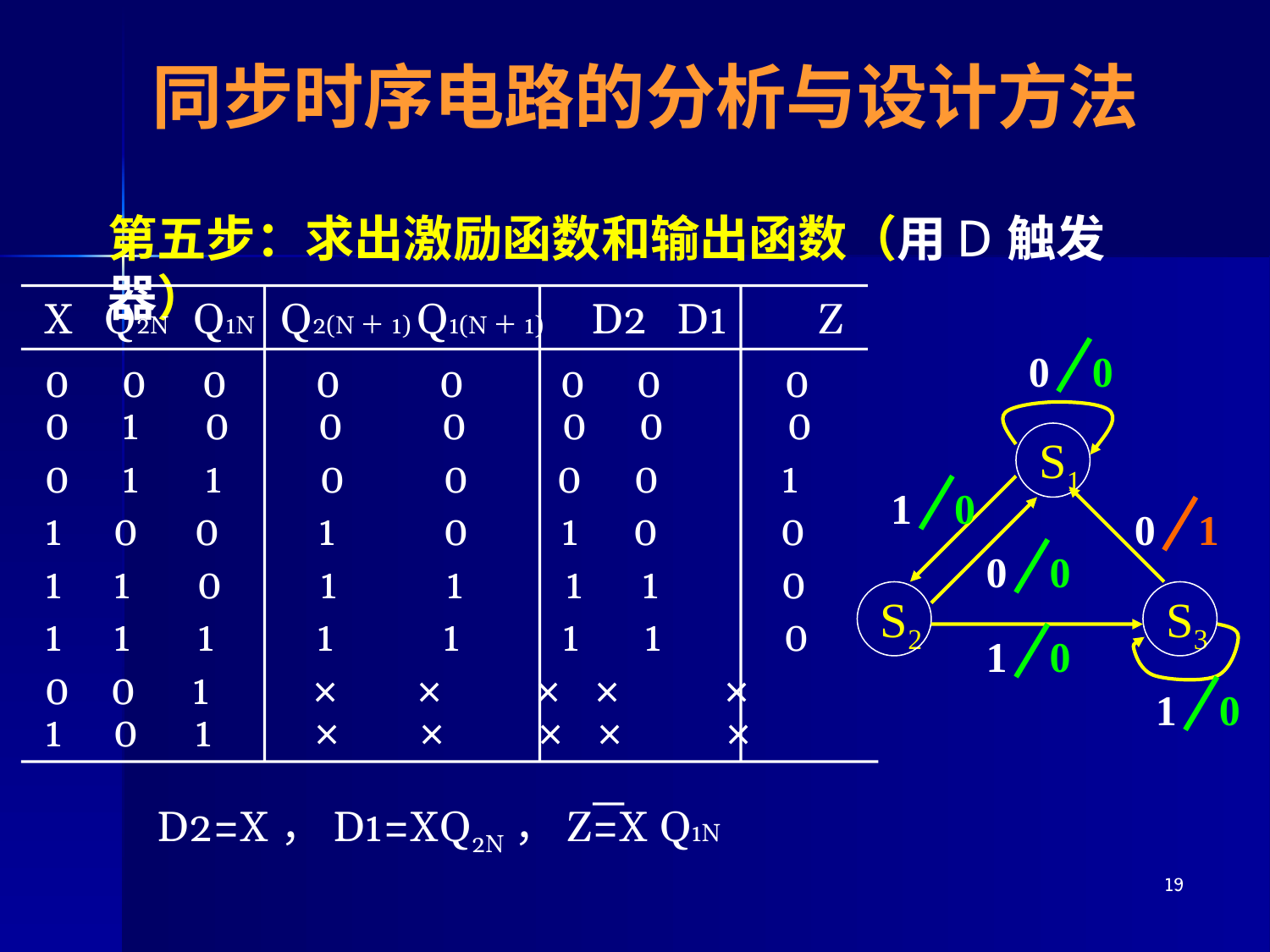

# 同步时序电路的分析与设计方法
第五步：求出激励函数和输出函数（用D触发器）

X   Q2N   Q1N   Q2(N＋1) Q1(N＋1)        D2   D1         Z

0     0      0         0          0                0     0            0
0     1       0         0          0                0     0            0
0     1       1          0          0         0     0            1
1     0      0          1           0         1         0            0
1     1       0          1           1          1         1            0
1     1       1          1           1          1          1            0
0    0      1          ×        ×         ×    ×          ×
1     0      1          ×        ×         ×    ×          ×

0

0

S1
1

0

0

1

0

0

S2

S3

1

0

1

0

D2=X，D1=XQ2N，Z=X Q1N

19